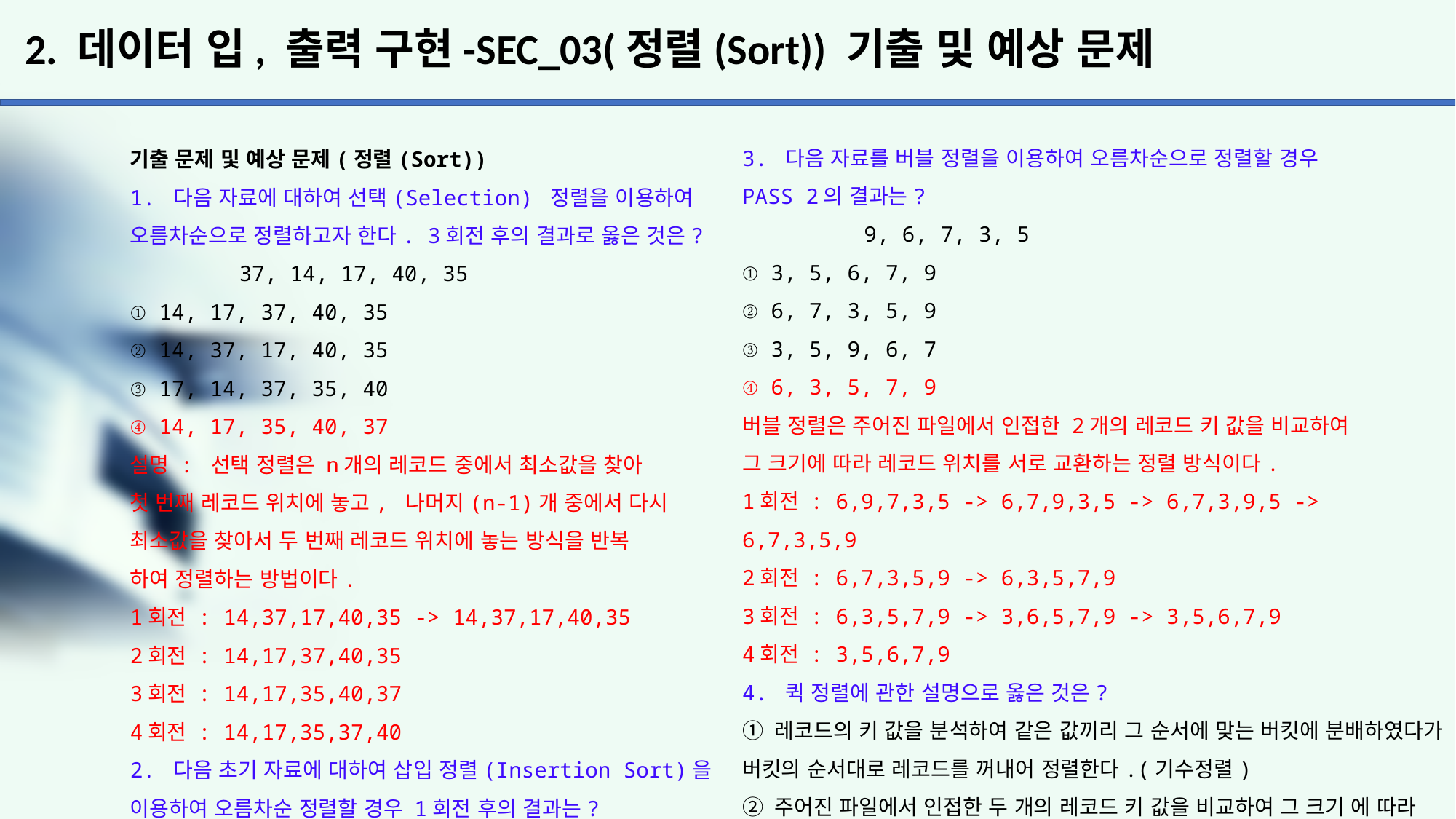

# 2. 데이터 입, 출력 구현-SEC_03(정렬(Sort)) 기출 및 예상 문제
3. 다음 자료를 버블 정렬을 이용하여 오름차순으로 정렬할 경우
PASS 2의 결과는?
	 9, 6, 7, 3, 5
① 3, 5, 6, 7, 9
② 6, 7, 3, 5, 9
③ 3, 5, 9, 6, 7
④ 6, 3, 5, 7, 9
버블 정렬은 주어진 파일에서 인접한 2개의 레코드 키 값을 비교하여
그 크기에 따라 레코드 위치를 서로 교환하는 정렬 방식이다.
1회전 : 6,9,7,3,5 -> 6,7,9,3,5 -> 6,7,3,9,5 -> 6,7,3,5,9
2회전 : 6,7,3,5,9 -> 6,3,5,7,9
3회전 : 6,3,5,7,9 -> 3,6,5,7,9 -> 3,5,6,7,9
4회전 : 3,5,6,7,9
4. 퀵 정렬에 관한 설명으로 옳은 것은?
① 레코드의 키 값을 분석하여 같은 값끼리 그 순서에 맞는 버킷에 분배하였다가 버킷의 순서대로 레코드를 꺼내어 정렬한다.(기수정렬)
② 주어진 파일에서 인접한 두 개의 레코드 키 값을 비교하여 그 크기 에 따라 레코드 위치를 서로 교환한다.(버블정렬)
③ 레코드의 많은 자료 이동을 없애고 하나의 파일을 부분적으로 나누어 가면서 정렬한다.
④ 임의의 레코드 키와 매개 변수(h) 값만큼 떨어진 곳의 레코드 키를 비교하여 서로 교환해 가면서 정렬한다.(쉘 정렬)
설명 : 퀵 정렬은 레코드의 많은 자료 이동을 없애고 하나의 파일을
부분적으로 나누어 가면서 정렬하는 방법으로 키를 기준으로 작은 값은
왼쪽에, 큰 값은 오른쪽 서브 파일로 분해시키는 방식으로 정렬한다.
기출 문제 및 예상 문제(정렬(Sort))
1. 다음 자료에 대하여 선택(Selection) 정렬을 이용하여 오름차순으로 정렬하고자 한다. 3회전 후의 결과로 옳은 것은?
	37, 14, 17, 40, 35
① 14, 17, 37, 40, 35
② 14, 37, 17, 40, 35
③ 17, 14, 37, 35, 40
④ 14, 17, 35, 40, 37
설명 : 선택 정렬은 n개의 레코드 중에서 최소값을 찾아
첫 번째 레코드 위치에 놓고, 나머지(n-1)개 중에서 다시
최소값을 찾아서 두 번째 레코드 위치에 놓는 방식을 반복
하여 정렬하는 방법이다.
1회전 : 14,37,17,40,35 -> 14,37,17,40,35
2회전 : 14,17,37,40,35
3회전 : 14,17,35,40,37
4회전 : 14,17,35,37,40
2. 다음 초기 자료에 대하여 삽입 정렬(Insertion Sort)을 이용하여 오름차순 정렬할 경우 1회전 후의 결과는?
	 초기 자료 : 8, 3, 4, 9, 7
① 3, 4, 8, 7, 9
② 3, 4, 9, 7, 8
③ 7, 8, 3, 4, 9
④ 3, 8, 4, 9, 7
삽입 정렬은 가장 간단한 정렬 방식으로 이미 순서화된 파일에 새로운 하나의 레코드를 순서에 맞게 삽입시켜 정렬
한다. 두 번째 키와 첫 번째 키를 비교해 순서대로 나열 (1회전)하고, 이어서 세 번째 키를 첫 번째, 두 번째 키와
비교해 순서대로 나열(2회전)하고, 계속해서 n번째 키를
앞의 n-1개의 키와 비교하며 알맞은 순서에 삽입하여 정렬
하는 방식이다.
1회전 : 8,3,4,9,7 -> 3,8,4,9,7
2회전 : 3,8,4,9,7 -> 3,4,8,9,7
3회전 : 3,4,8,9,7 -> 3,4,8,9,7
4회전 : 3,4,8,9,7 -> 3,4,7,8,9